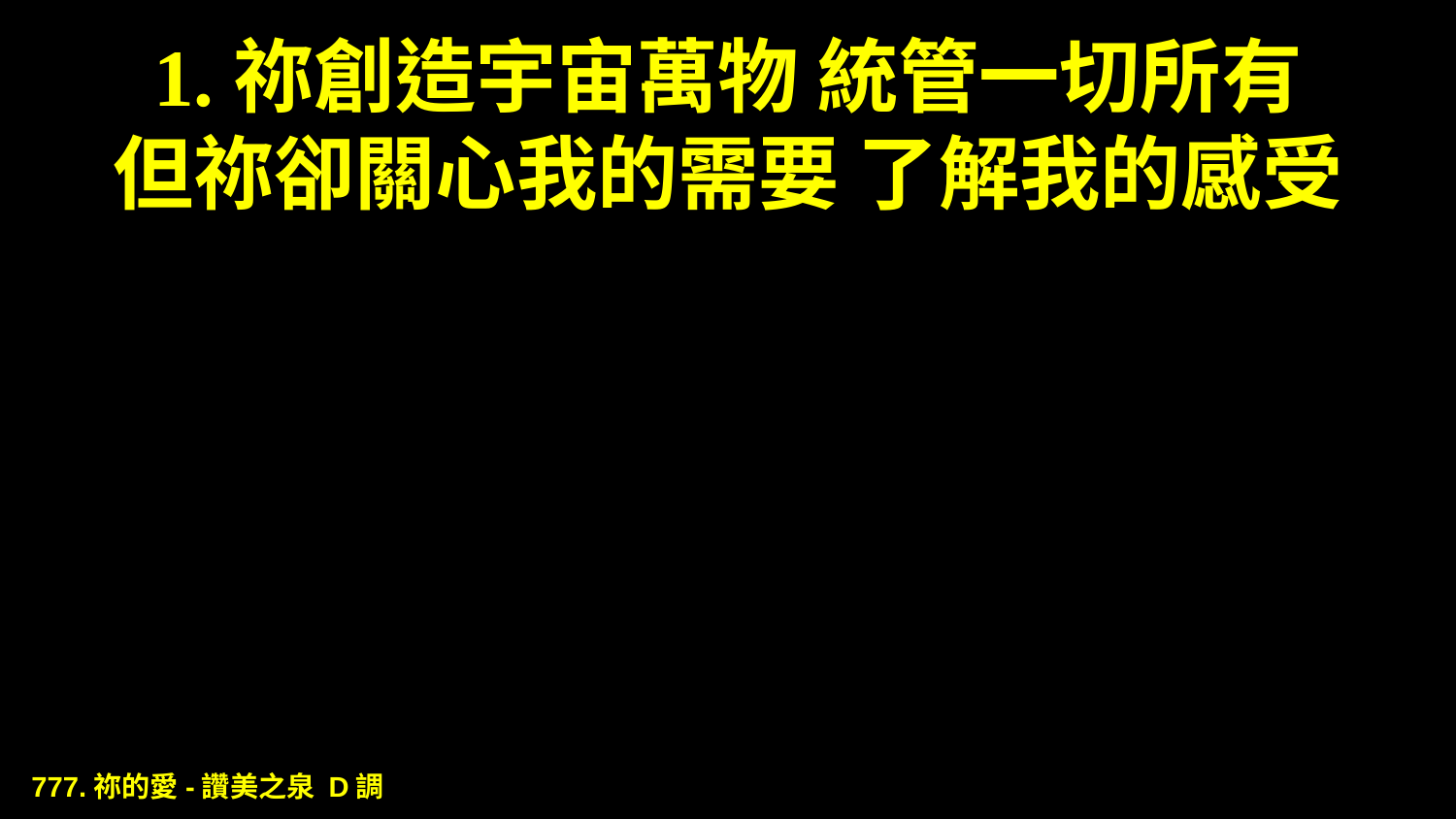

# 1.祢創造宇宙萬物 統管一切所有 但祢卻關心我的需要 了解我的感受
777.祢的愛-讚美之泉 D調